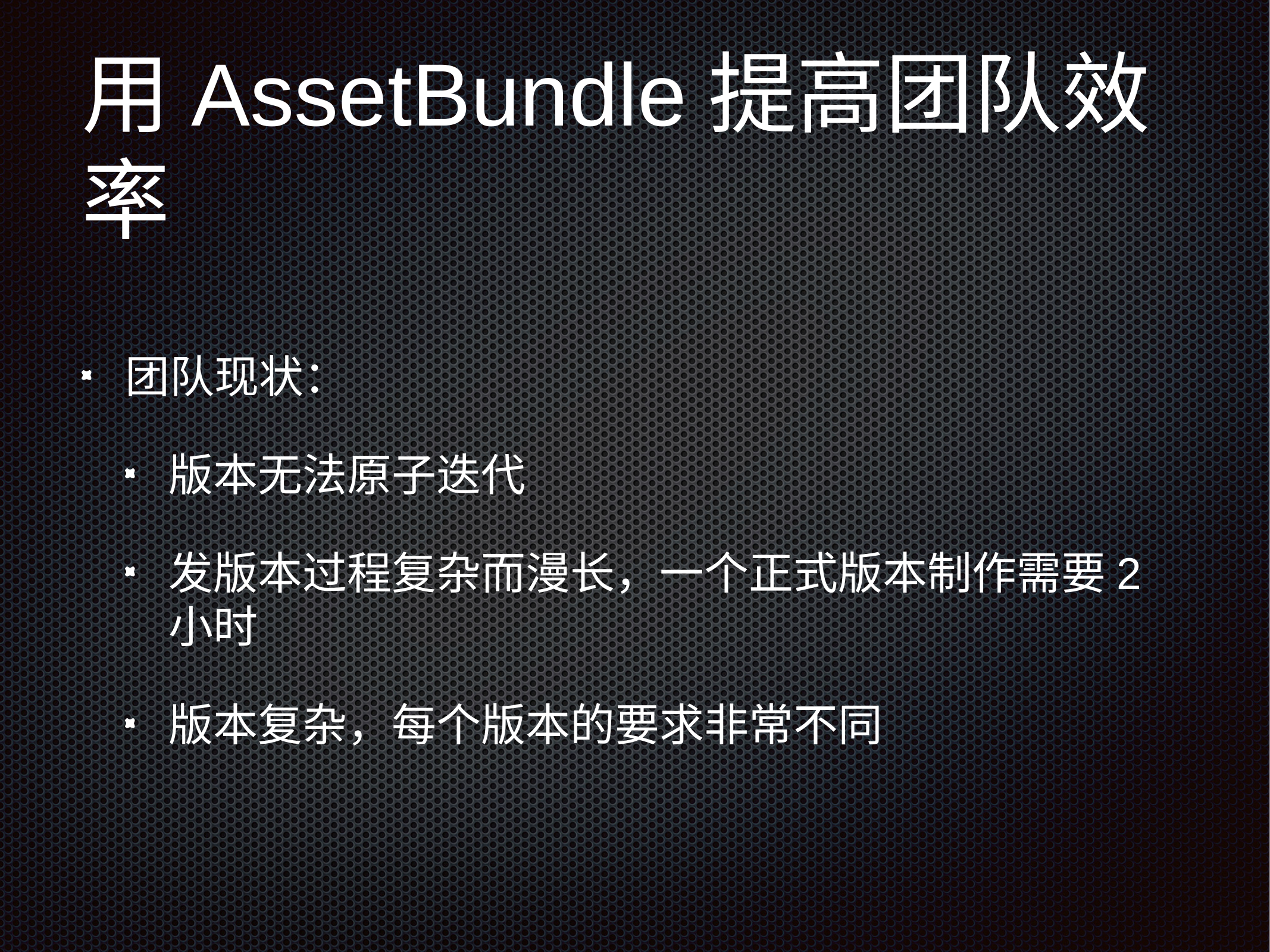

# 用AssetBundle提高团队效率
团队现状：
版本无法原子迭代
发版本过程复杂而漫长，一个正式版本制作需要2小时
版本复杂，每个版本的要求非常不同